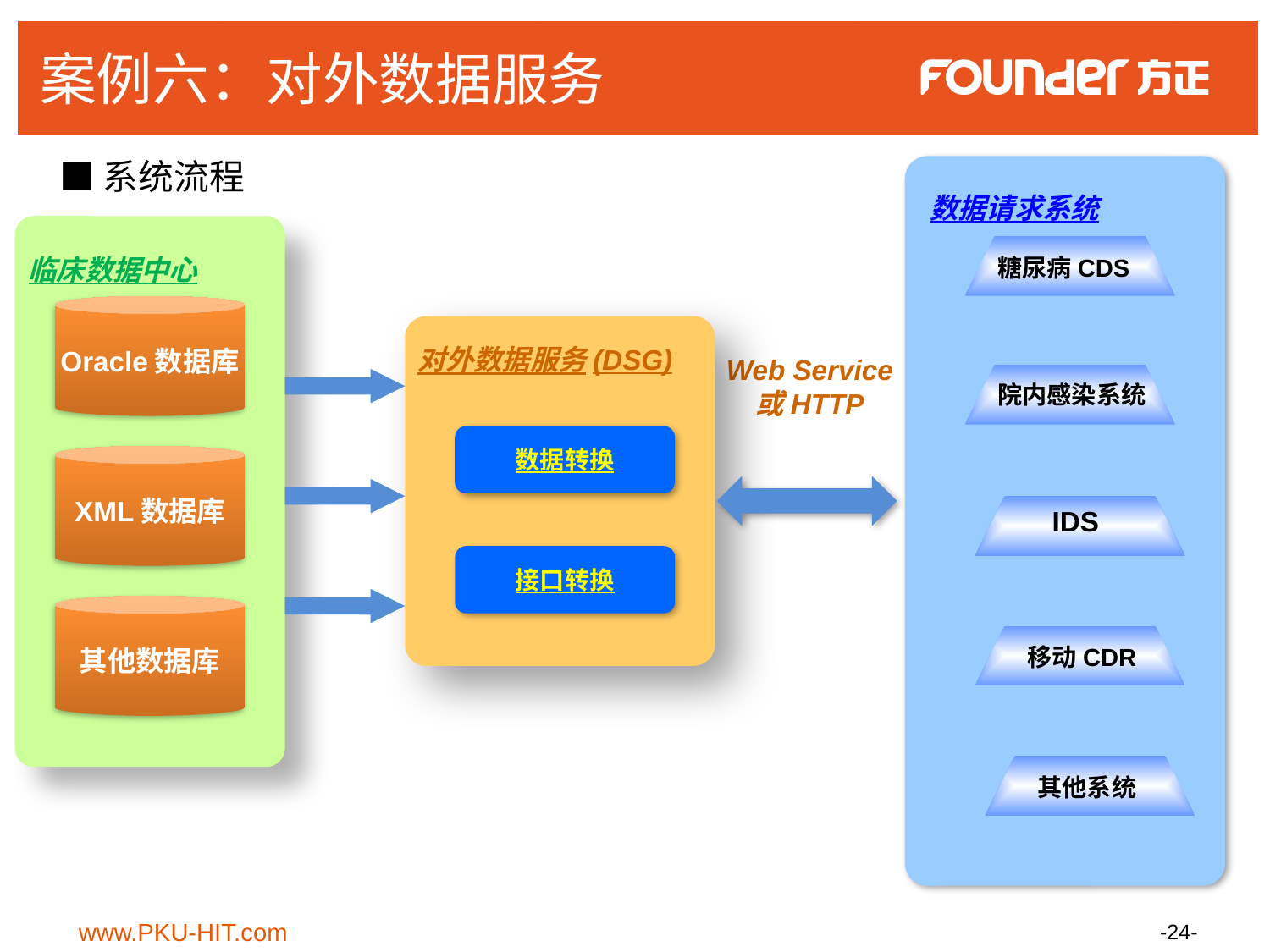

案例六：对外数据服务
■系统流程

数据请求系统

临床数据中心
糖尿病CDS
Oracle数据库

对外数据服务(DSG)
Web Service
或HTTP

院内感染系统

数据转换
XML数据库

IDS
接口转换
其他数据库

移动CDR

其他系统